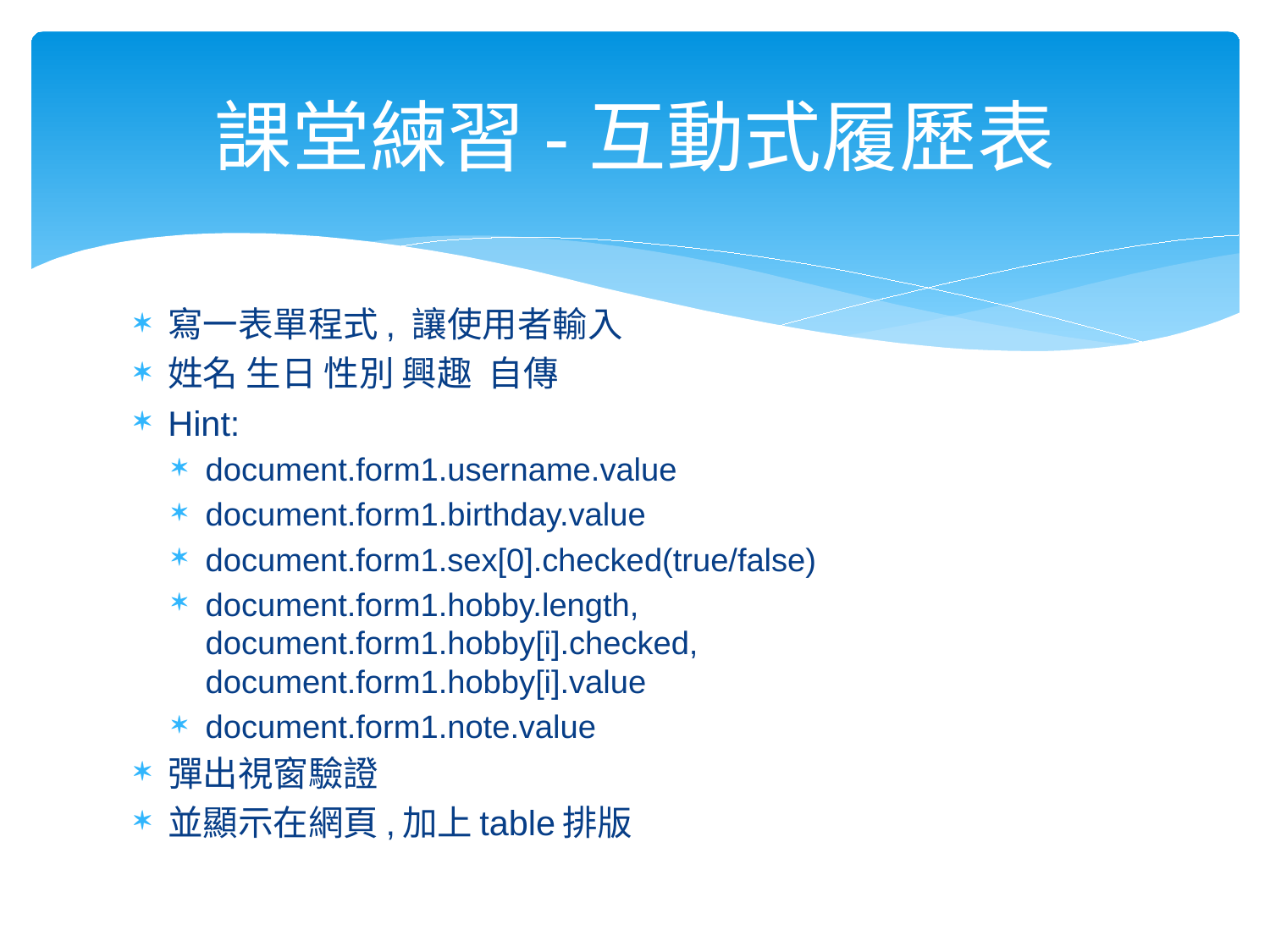

# 課堂練習-互動式履歷表
寫一表單程式, 讓使用者輸入
姓名 生日 性別 興趣  自傳
Hint:
document.form1.username.value
document.form1.birthday.value
document.form1.sex[0].checked(true/false)
document.form1.hobby.length, document.form1.hobby[i].checked, document.form1.hobby[i].value
document.form1.note.value
彈出視窗驗證
並顯示在網頁,加上table排版